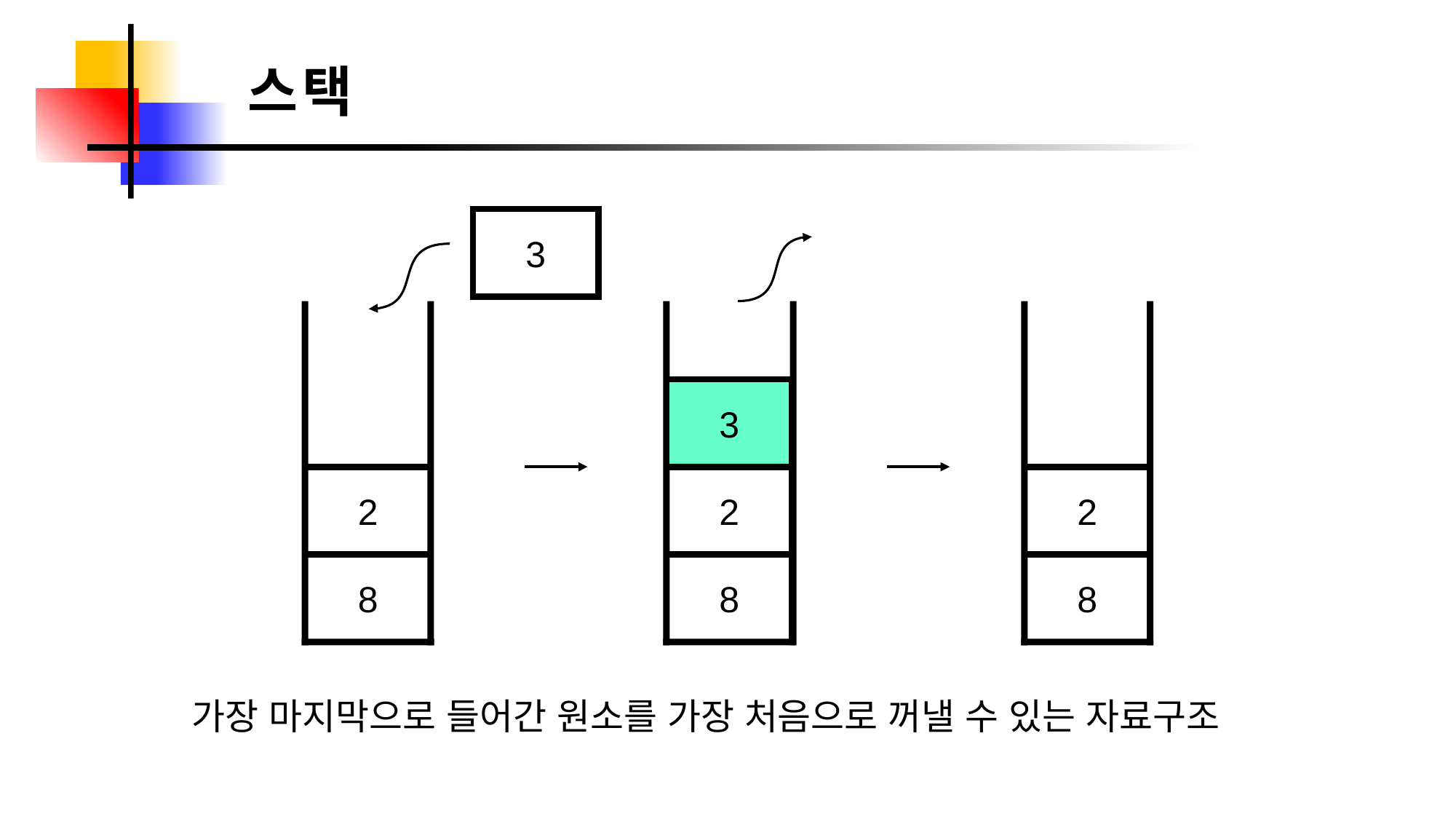

스택
3

3
2
2
2
8
8
8

가장 마지막으로 들어간 원소를 가장 처음으로 꺼낼 수 있는 자료구조